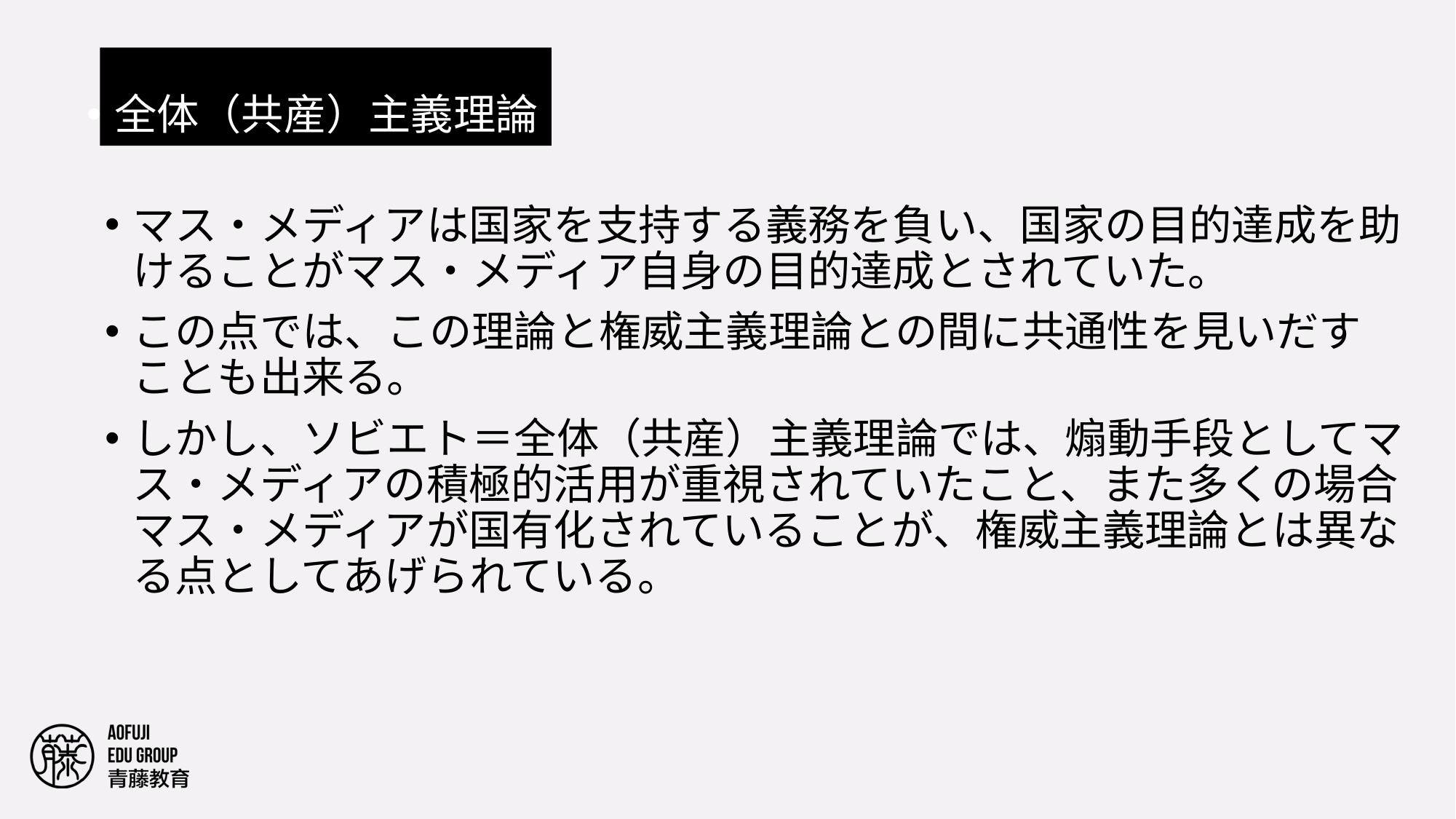

#

全体（共産）主義理論

マス・メディアは国家を支持する義務を負い、国家の目的達成を助けることがマス・メディア自身の目的達成とされていた。
この点では、この理論と権威主義理論との間に共通性を見いだすことも出来る。
しかし、ソビエト＝全体（共産）主義理論では、煽動手段としてマス・メディアの積極的活用が重視されていたこと、また多くの場合マス・メディアが国有化されていることが、権威主義理論とは異なる点としてあげられている。